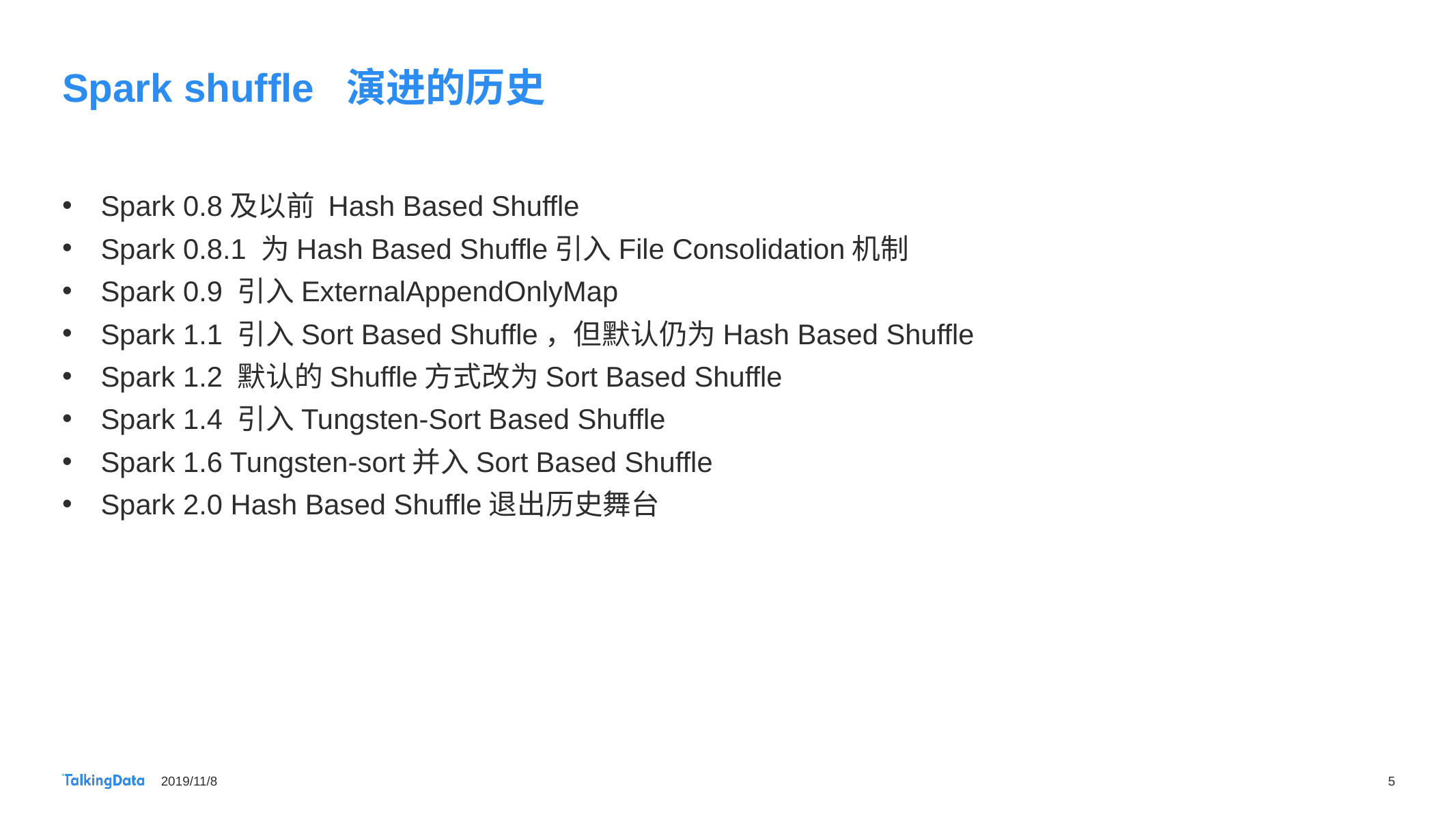

# Spark shuffle  演进的历史
Spark 0.8及以前 Hash Based Shuffle
Spark 0.8.1 为Hash Based Shuffle引入File Consolidation机制
Spark 0.9 引入ExternalAppendOnlyMap
Spark 1.1 引入Sort Based Shuffle，但默认仍为Hash Based Shuffle
Spark 1.2 默认的Shuffle方式改为Sort Based Shuffle
Spark 1.4 引入Tungsten-Sort Based Shuffle
Spark 1.6 Tungsten-sort并入Sort Based Shuffle
Spark 2.0 Hash Based Shuffle退出历史舞台